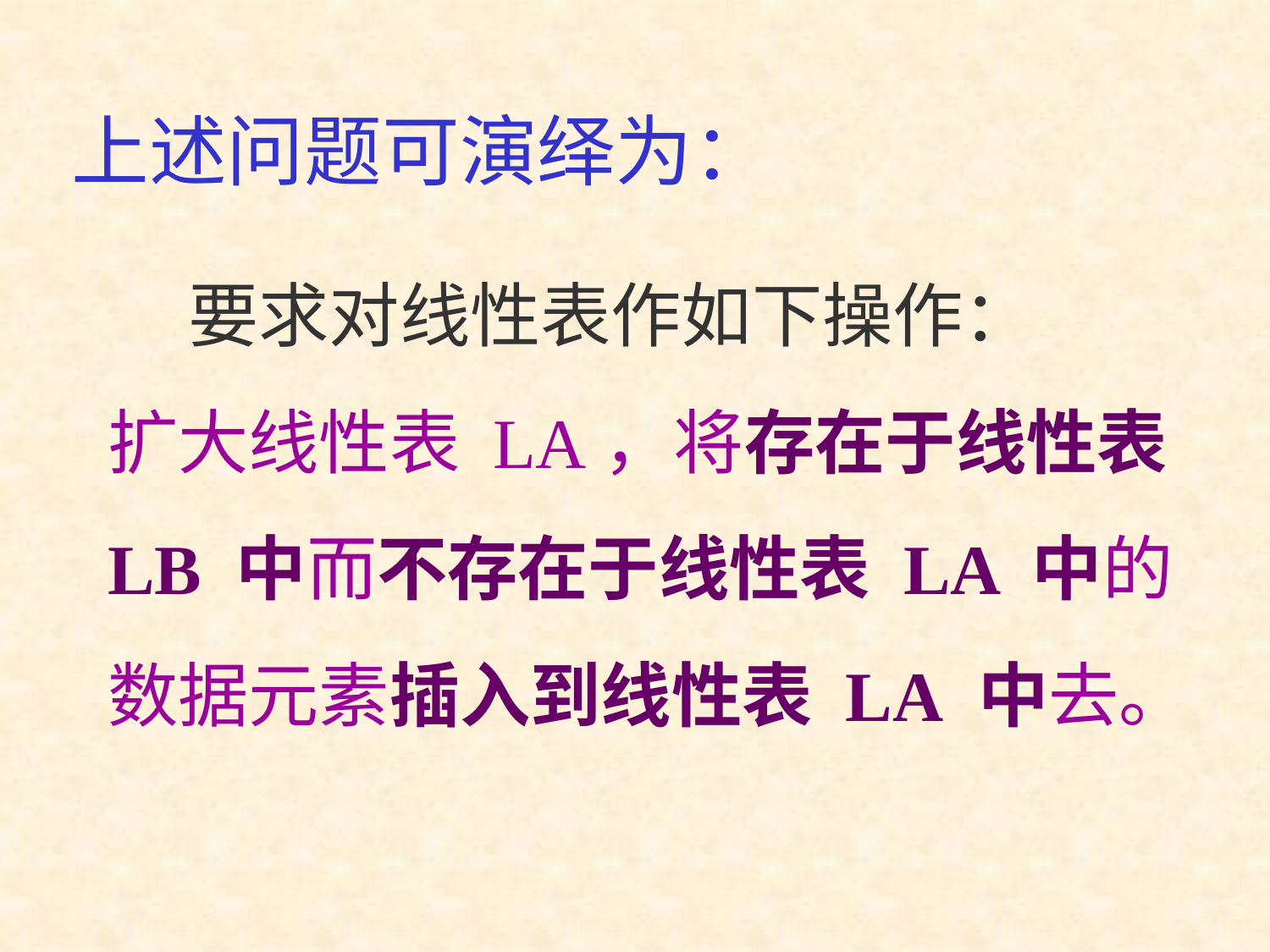

上述问题可演绎为：
    要求对线性表作如下操作：
扩大线性表 LA，将存在于线性表LB 中而不存在于线性表 LA 中的数据元素插入到线性表 LA 中去。